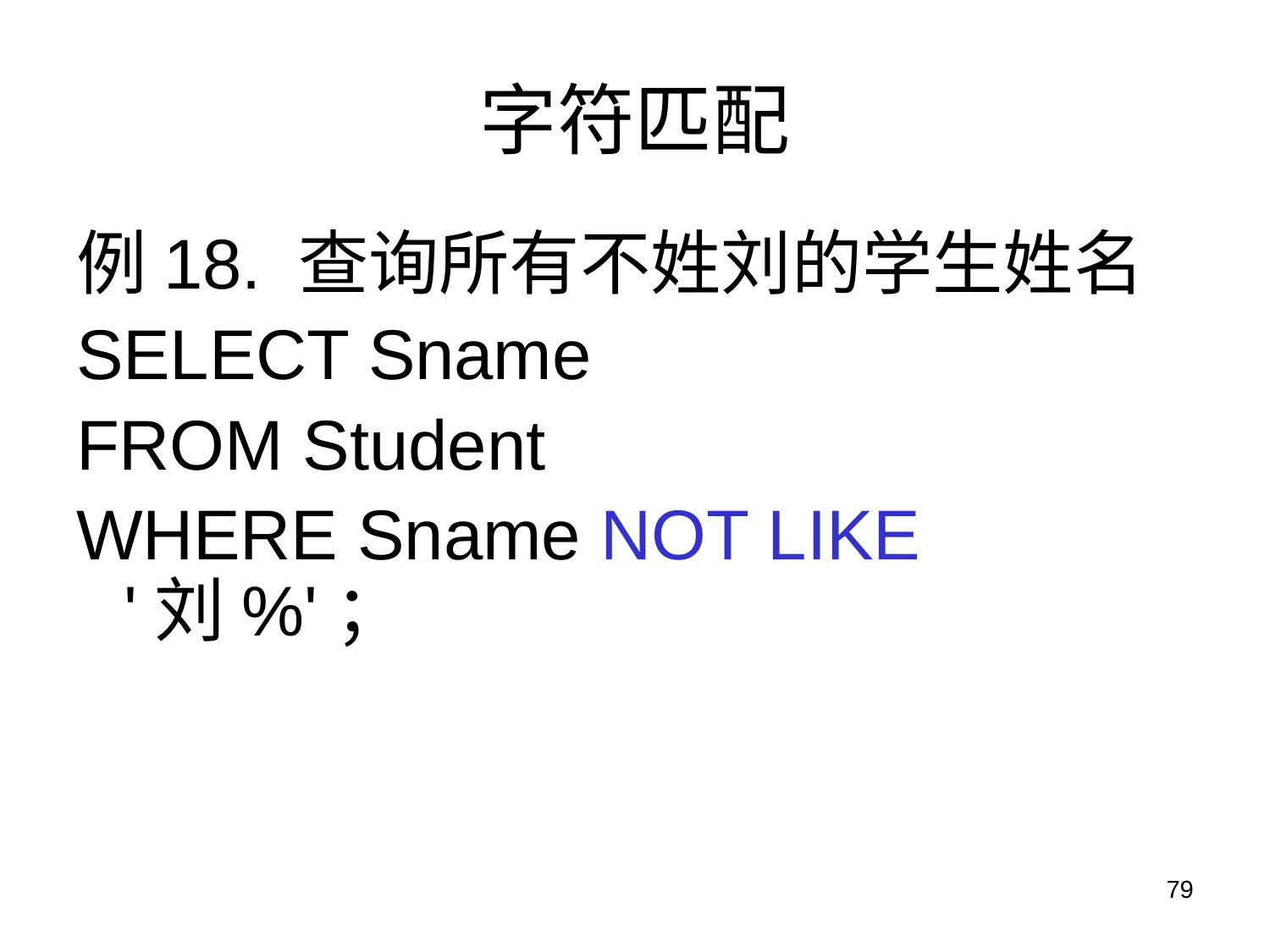

# 字符匹配
例18. 查询所有不姓刘的学生姓名
SELECT Sname
FROM Student
WHERE Sname NOT LIKE '刘%'；

79